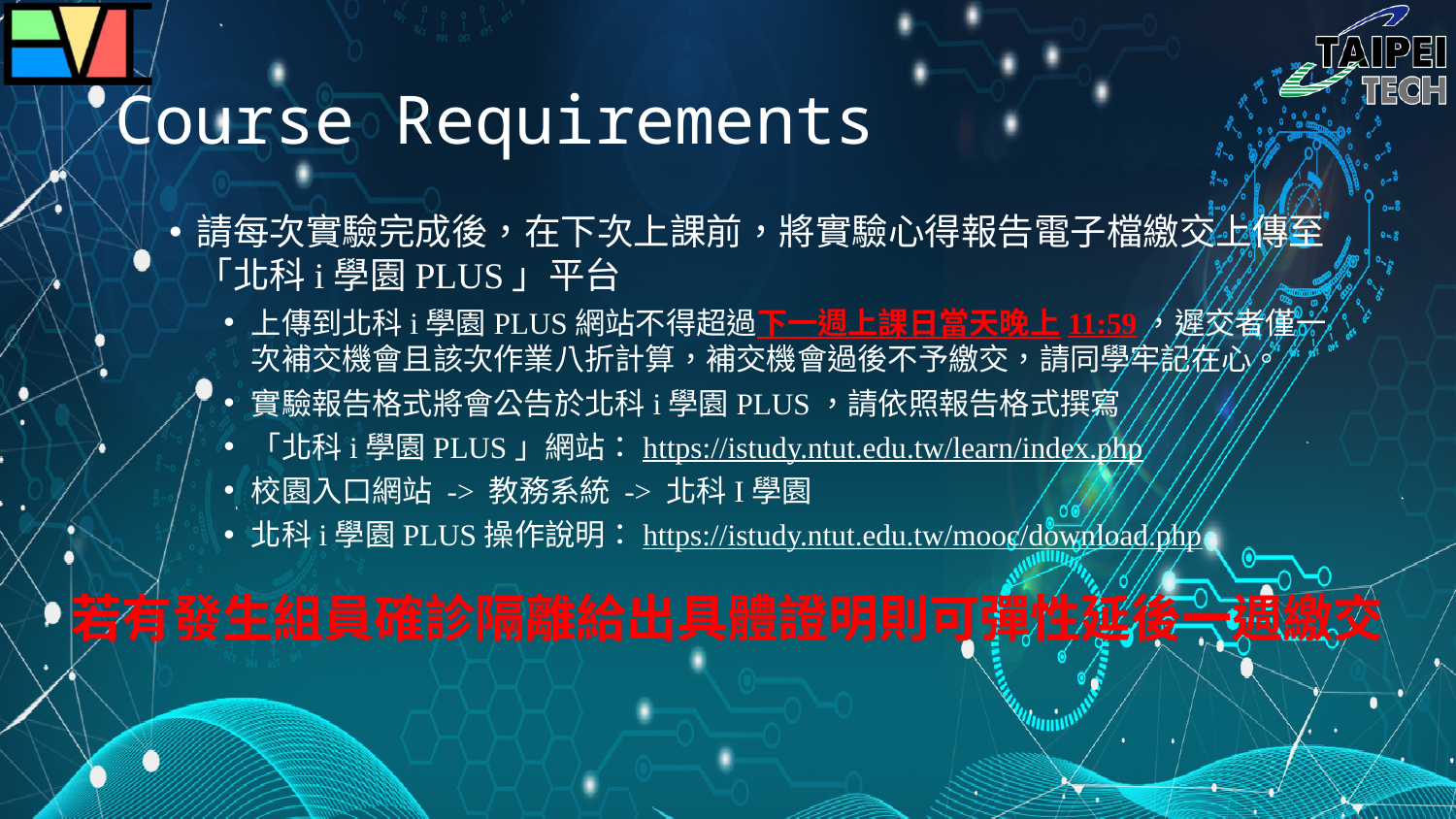

# Course Requirements
請每次實驗完成後，在下次上課前，將實驗心得報告電子檔繳交上傳至「北科i學園PLUS」平台
上傳到北科i學園PLUS網站不得超過下一週上課日當天晚上11:59，遲交者僅一次補交機會且該次作業八折計算，補交機會過後不予繳交，請同學牢記在心。
實驗報告格式將會公告於北科i學園PLUS，請依照報告格式撰寫
「北科i學園PLUS」網站：https://istudy.ntut.edu.tw/learn/index.php
校園入口網站 -> 教務系統 -> 北科I學園
北科i學園PLUS操作說明：https://istudy.ntut.edu.tw/mooc/download.php

若有發生組員確診隔離給出具體證明則可彈性延後一週繳交